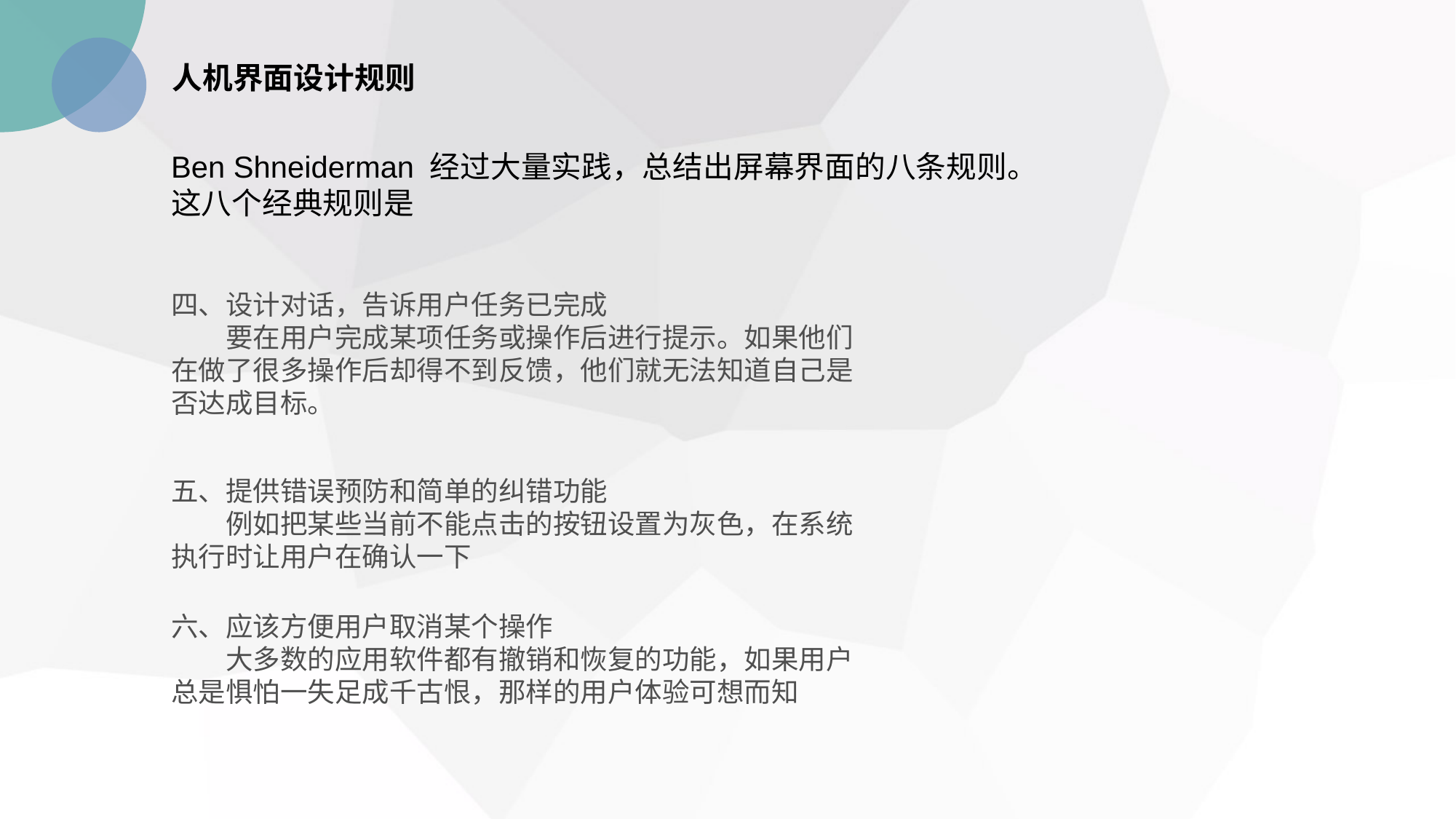

人机界面设计规则
Ben Shneiderman 经过大量实践，总结出屏幕界面的八条规则。这八个经典规则是
四、设计对话，告诉用户任务已完成 
　　要在用户完成某项任务或操作后进行提示。如果他们在做了很多操作后却得不到反馈，他们就无法知道自己是否达成目标。
五、提供错误预防和简单的纠错功能 
　　例如把某些当前不能点击的按钮设置为灰色，在系统执行时让用户在确认一下
六、应该方便用户取消某个操作 
　　大多数的应用软件都有撤销和恢复的功能，如果用户总是惧怕一失足成千古恨，那样的用户体验可想而知